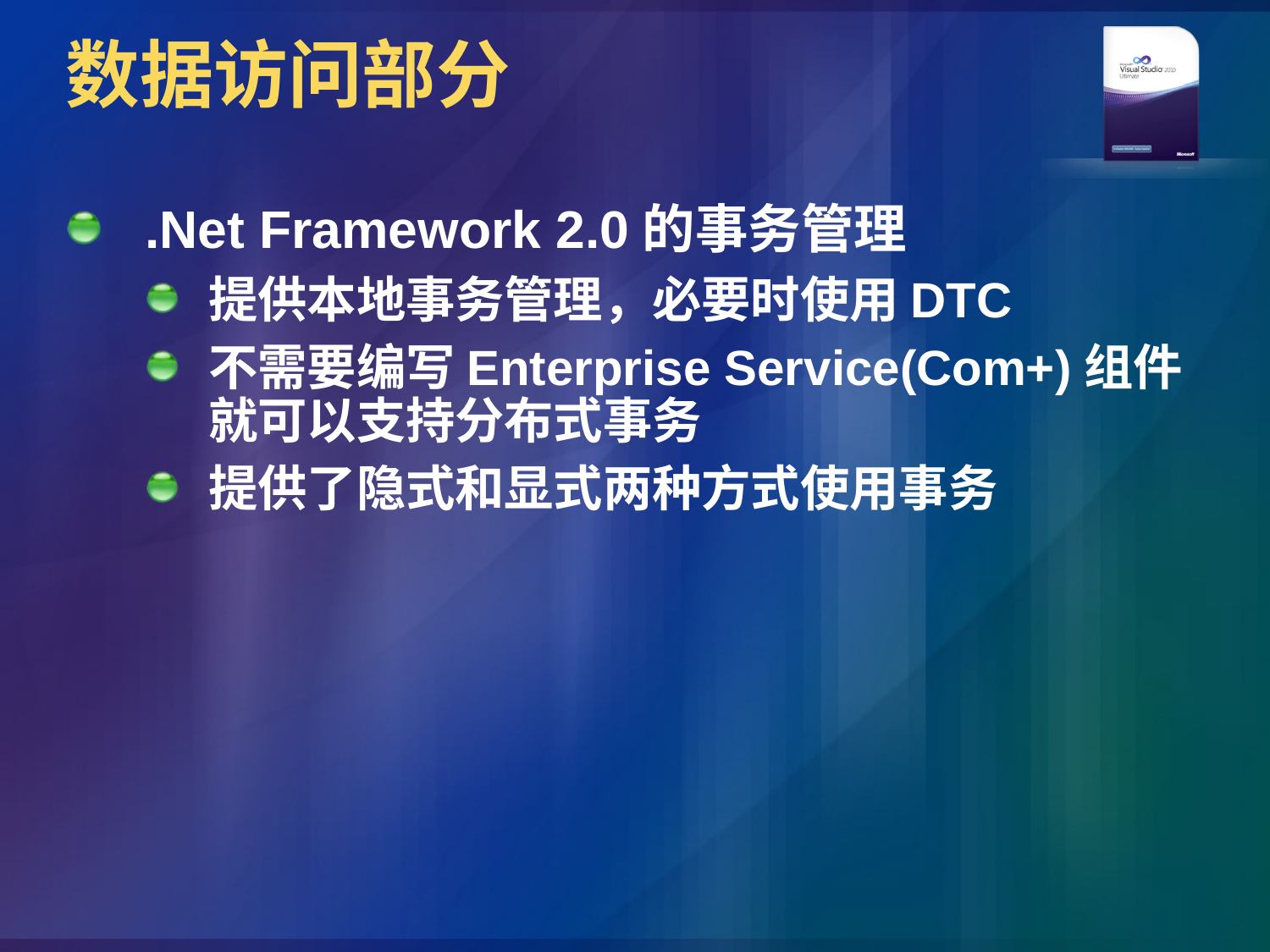

# 数据访问部分
.Net Framework 2.0的事务管理
提供本地事务管理，必要时使用DTC
不需要编写Enterprise Service(Com+)组件就可以支持分布式事务
提供了隐式和显式两种方式使用事务